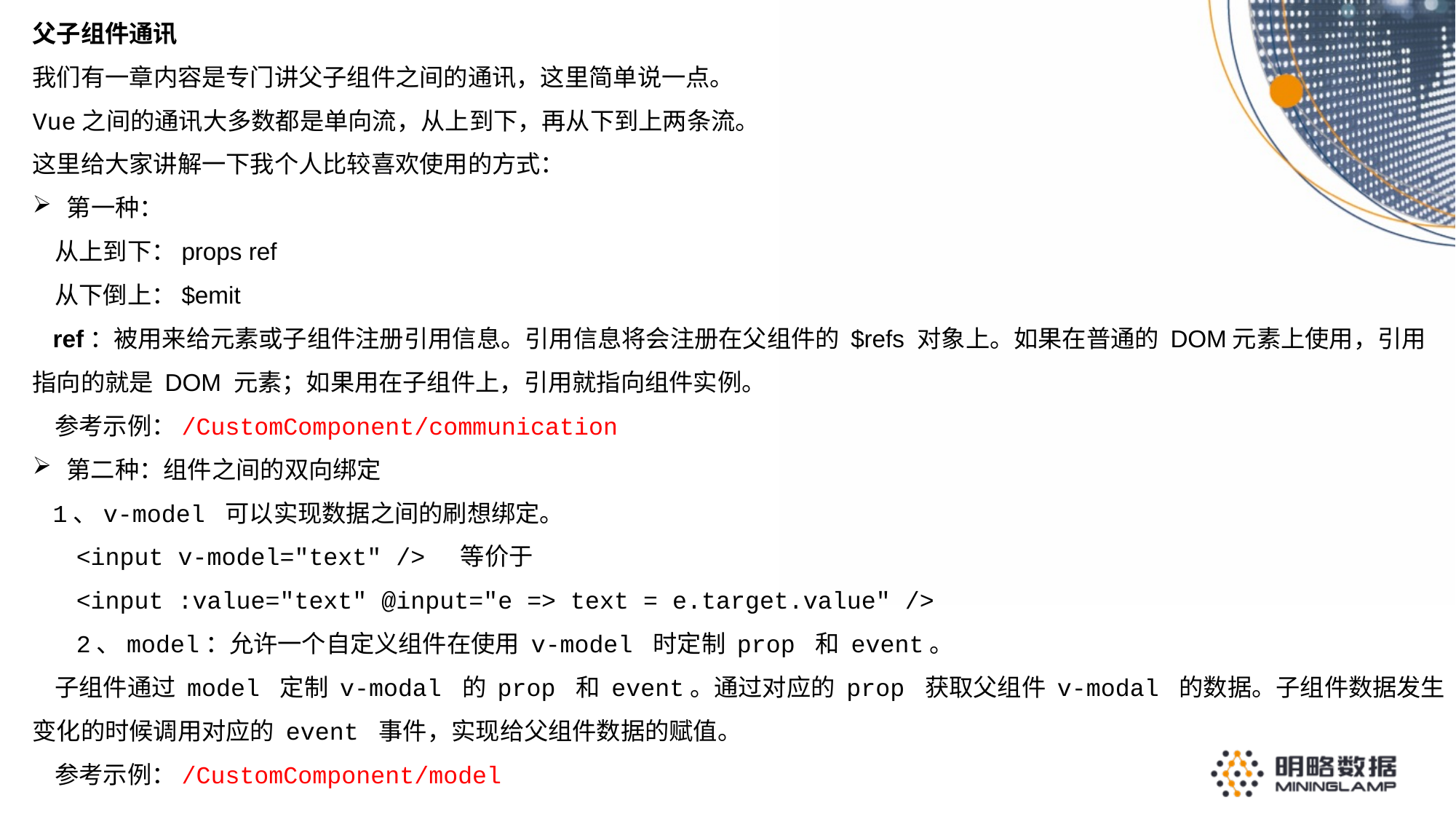

父子组件通讯
我们有一章内容是专门讲父子组件之间的通讯，这里简单说一点。
Vue之间的通讯大多数都是单向流，从上到下，再从下到上两条流。
这里给大家讲解一下我个人比较喜欢使用的方式：
第一种：
   从上到下：props ref
   从下倒上：$emit
   ref：被用来给元素或子组件注册引用信息。引用信息将会注册在父组件的 $refs 对象上。如果在普通的 DOM元素上使用，引用指向的就是 DOM 元素；如果用在子组件上，引用就指向组件实例。
   参考示例：/CustomComponent/communication
第二种：组件之间的双向绑定
   1、v-model 可以实现数据之间的刷想绑定。
   <input v-model="text" />  等价于
   <input :value="text" @input="e => text = e.target.value" />
   2、model：允许一个自定义组件在使用 v-model 时定制 prop 和 event。
   子组件通过 model 定制 v-modal 的 prop 和 event。通过对应的 prop 获取父组件 v-modal 的数据。子组件数据发生变化的时候调用对应的 event 事件，实现给父组件数据的赋值。
   参考示例：/CustomComponent/model